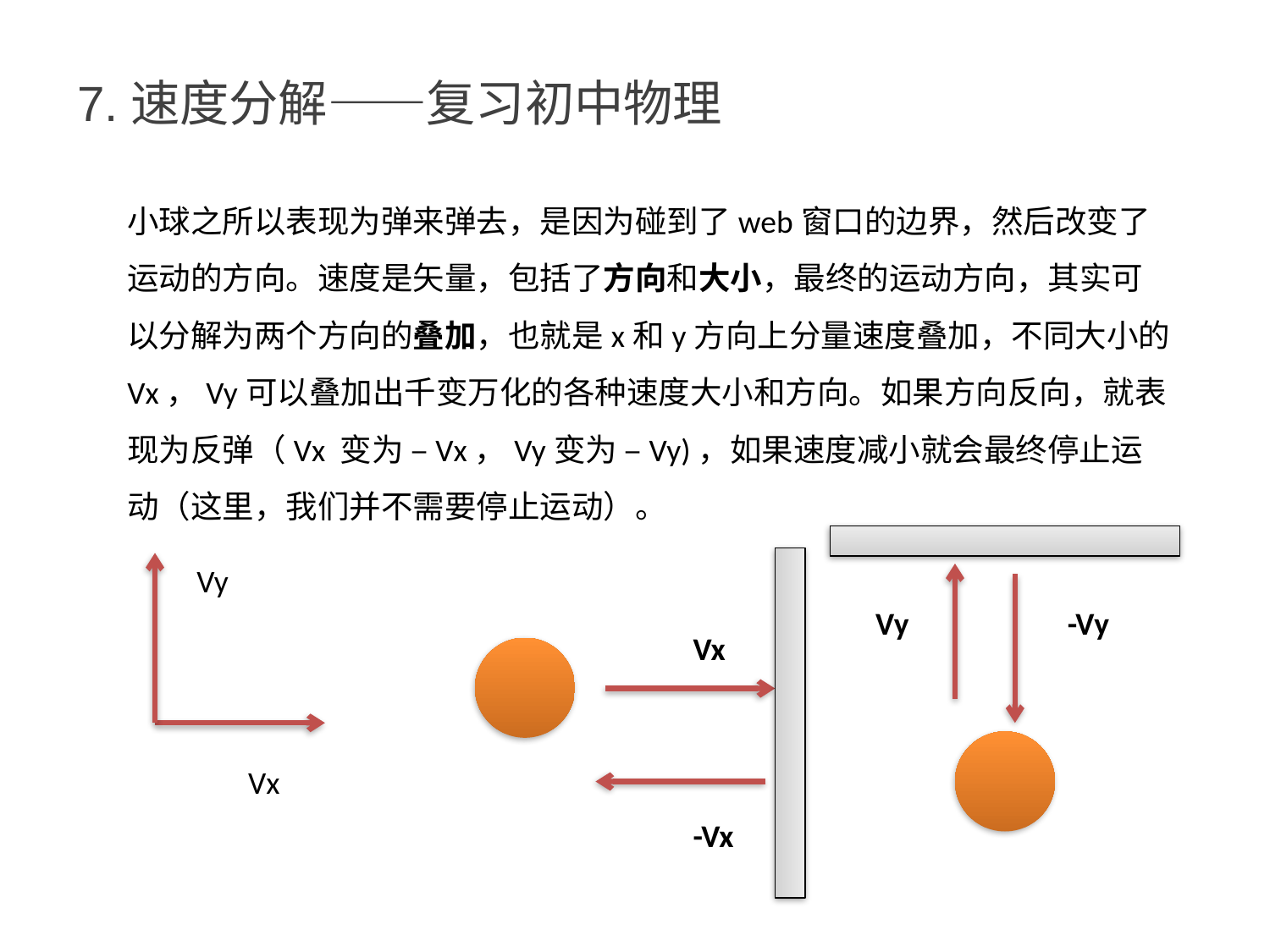

7.速度分解——复习初中物理
小球之所以表现为弹来弹去，是因为碰到了web窗口的边界，然后改变了运动的方向。速度是矢量，包括了方向和大小，最终的运动方向，其实可以分解为两个方向的叠加，也就是x和y方向上分量速度叠加，不同大小的Vx，Vy可以叠加出千变万化的各种速度大小和方向。如果方向反向，就表现为反弹（Vx 变为 –Vx，Vy变为 –Vy)，如果速度减小就会最终停止运动（这里，我们并不需要停止运动）。

Vy
Vy
-Vy
Vx

Vx
-Vx